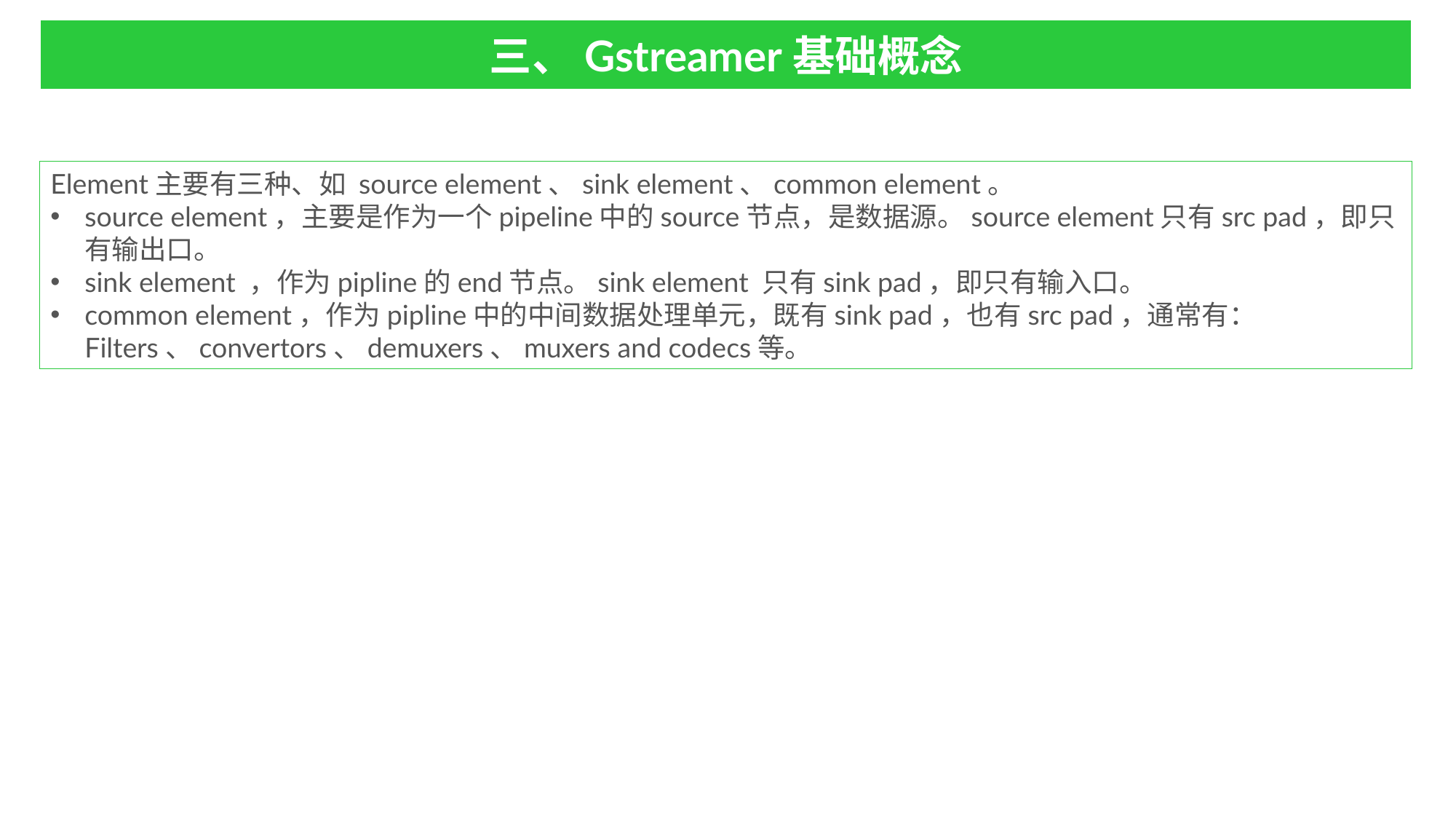

三、Gstreamer基础概念
Element主要有三种、如 source element、sink element、common element。
source element，主要是作为一个pipeline中的source节点，是数据源。source element只有src pad，即只有输出口。
sink element ，作为pipline的end节点。sink element 只有sink pad，即只有输入口。
common element，作为pipline中的中间数据处理单元，既有sink pad，也有src pad，通常有：Filters、convertors、demuxers、muxers and codecs等。